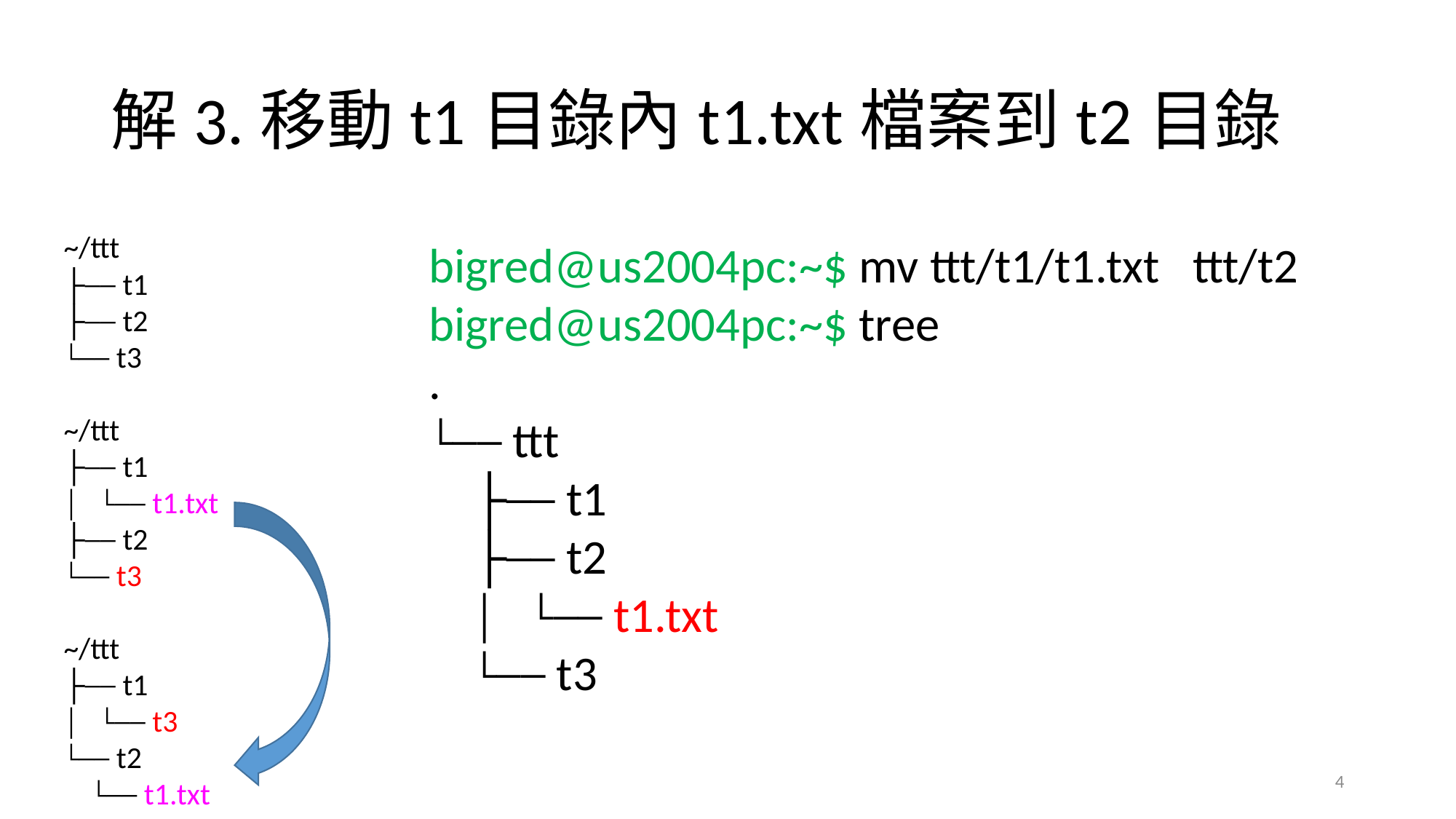

# 解3.移動t1目錄內t1.txt檔案到t2目錄
~/ttt
├── t1
├── t2
└── t3

~/ttt
├── t1
│   └── t1.txt
├── t2
└── t3

~/ttt
├── t1
│   └── t3
└── t2
    └── t1.txt

bigred@us2004pc:~$ mv ttt/t1/t1.txt   ttt/t2
bigred@us2004pc:~$ tree
.
└── ttt
    ├── t1
    ├── t2
    │   └── t1.txt
    └── t3

4